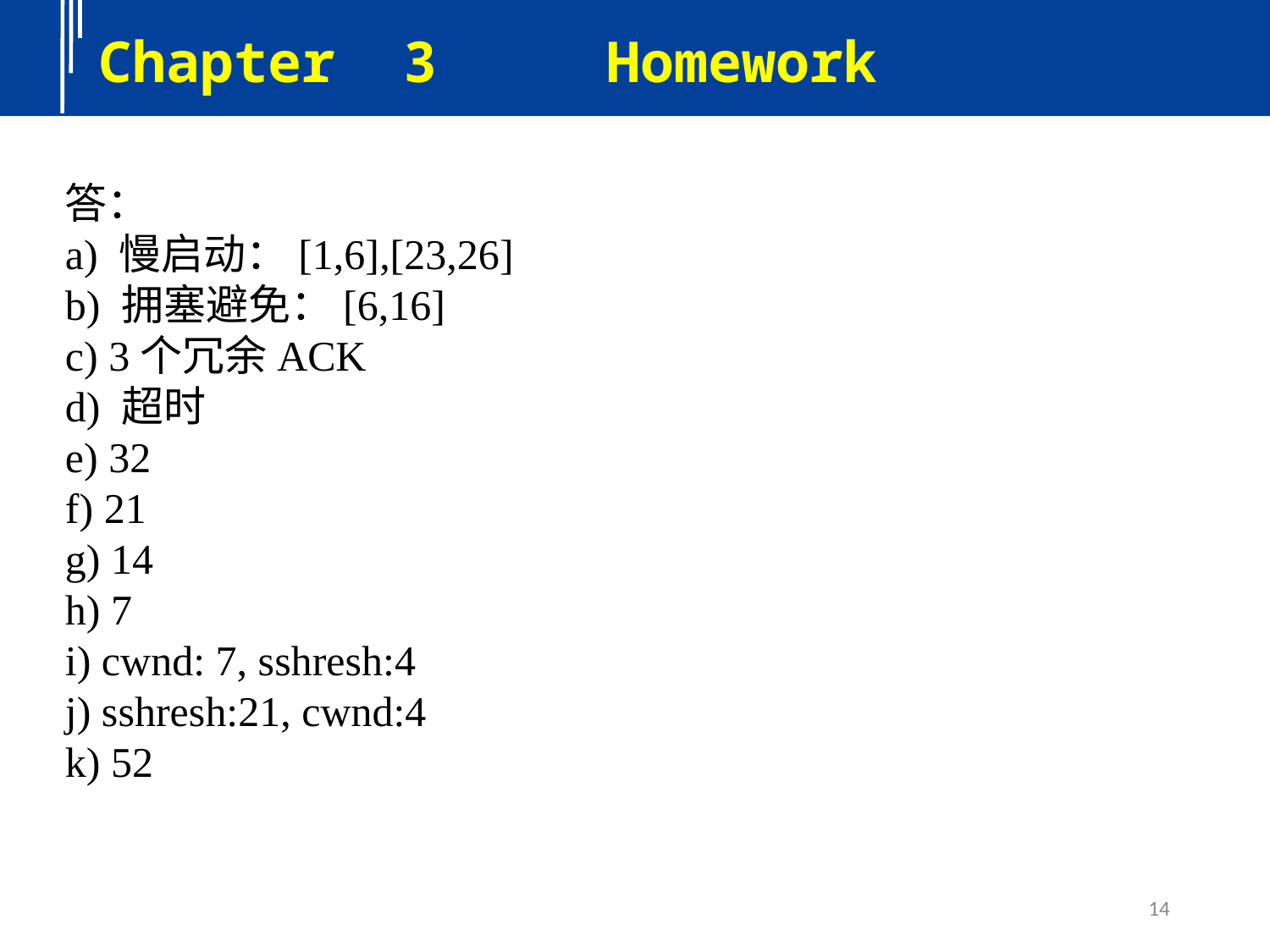

Chapter  3     Homework
答：
a) 慢启动：[1,6],[23,26]
b) 拥塞避免：[6,16]
c) 3个冗余ACK
d) 超时
e) 32
f) 21
g) 14
h) 7
i) cwnd: 7, sshresh:4
j) sshresh:21, cwnd:4
k) 52
14